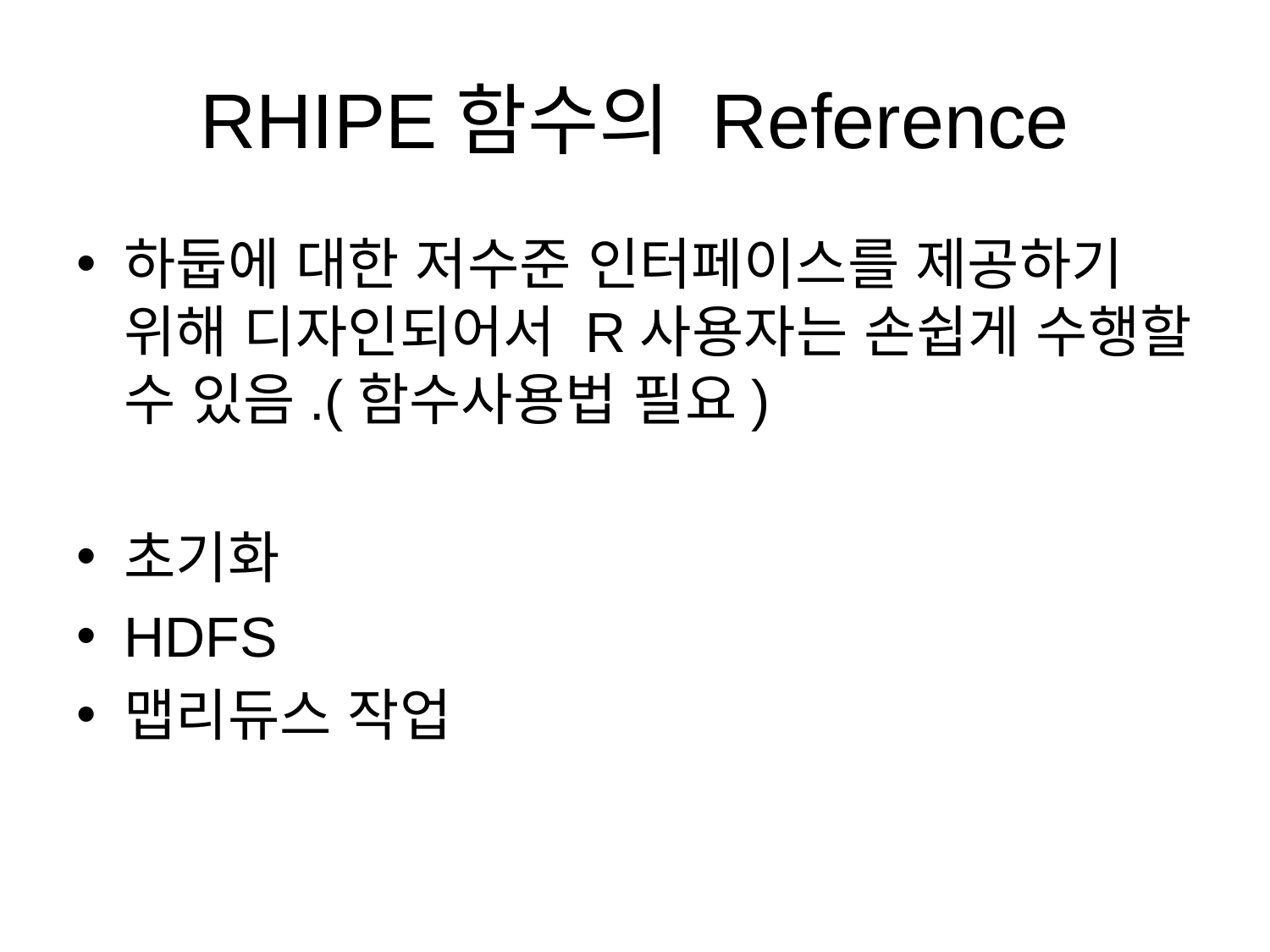

# RHIPE함수의 Reference
하둡에 대한 저수준 인터페이스를 제공하기 위해 디자인되어서 R사용자는 손쉽게 수행할 수 있음.(함수사용법 필요)

초기화
HDFS
맵리듀스 작업